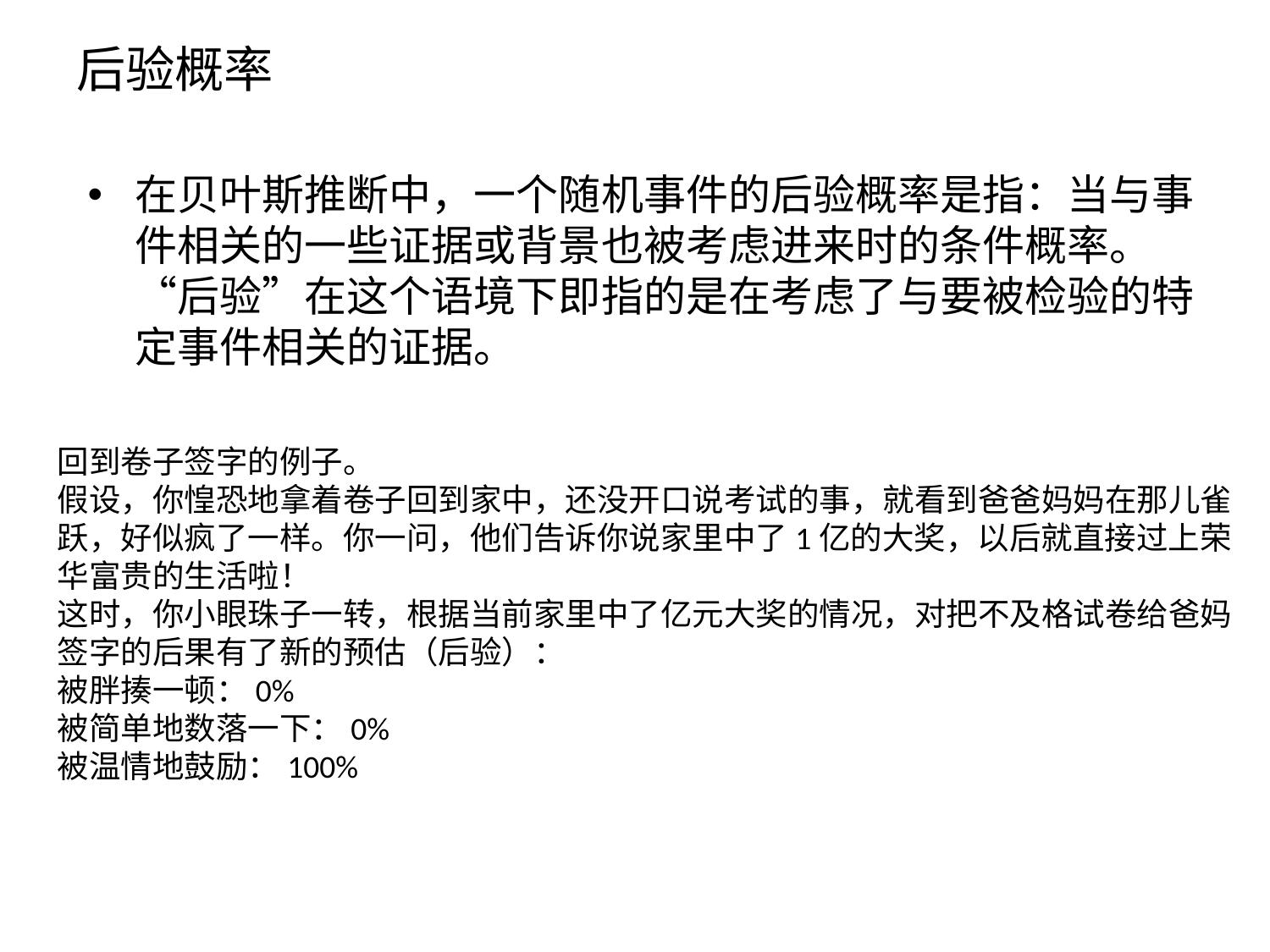

# 后验概率
在贝叶斯推断中，一个随机事件的后验概率是指：当与事件相关的一些证据或背景也被考虑进来时的条件概率。“后验”在这个语境下即指的是在考虑了与要被检验的特定事件相关的证据。
回到卷子签字的例子。
假设，你惶恐地拿着卷子回到家中，还没开口说考试的事，就看到爸爸妈妈在那儿雀跃，好似疯了一样。你一问，他们告诉你说家里中了1亿的大奖，以后就直接过上荣华富贵的生活啦！
这时，你小眼珠子一转，根据当前家里中了亿元大奖的情况，对把不及格试卷给爸妈签字的后果有了新的预估（后验）：
被胖揍一顿：0%
被简单地数落一下：0%
被温情地鼓励：100%